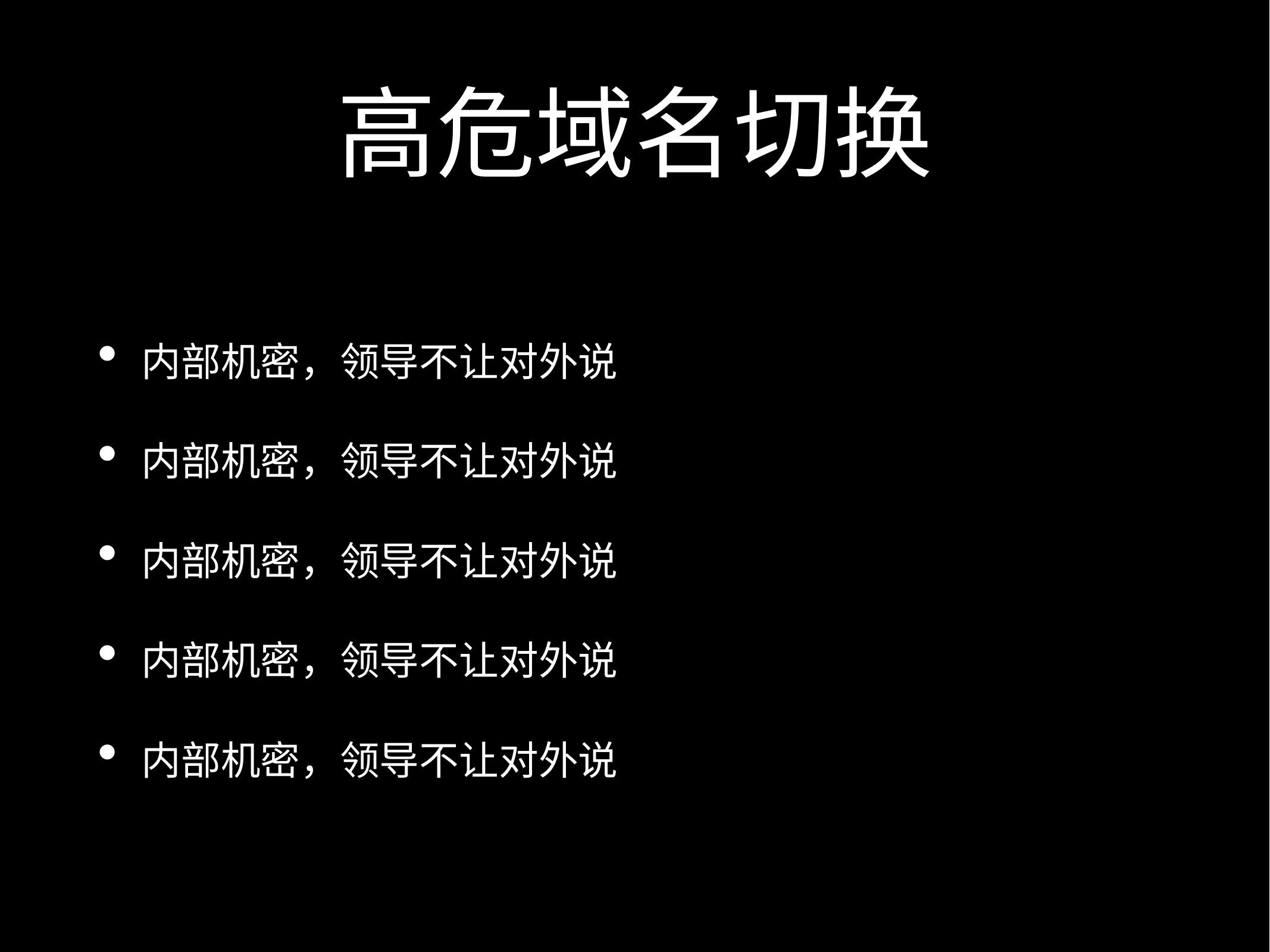

# 高危域名切换
内部机密，领导不让对外说
内部机密，领导不让对外说
内部机密，领导不让对外说
内部机密，领导不让对外说
内部机密，领导不让对外说